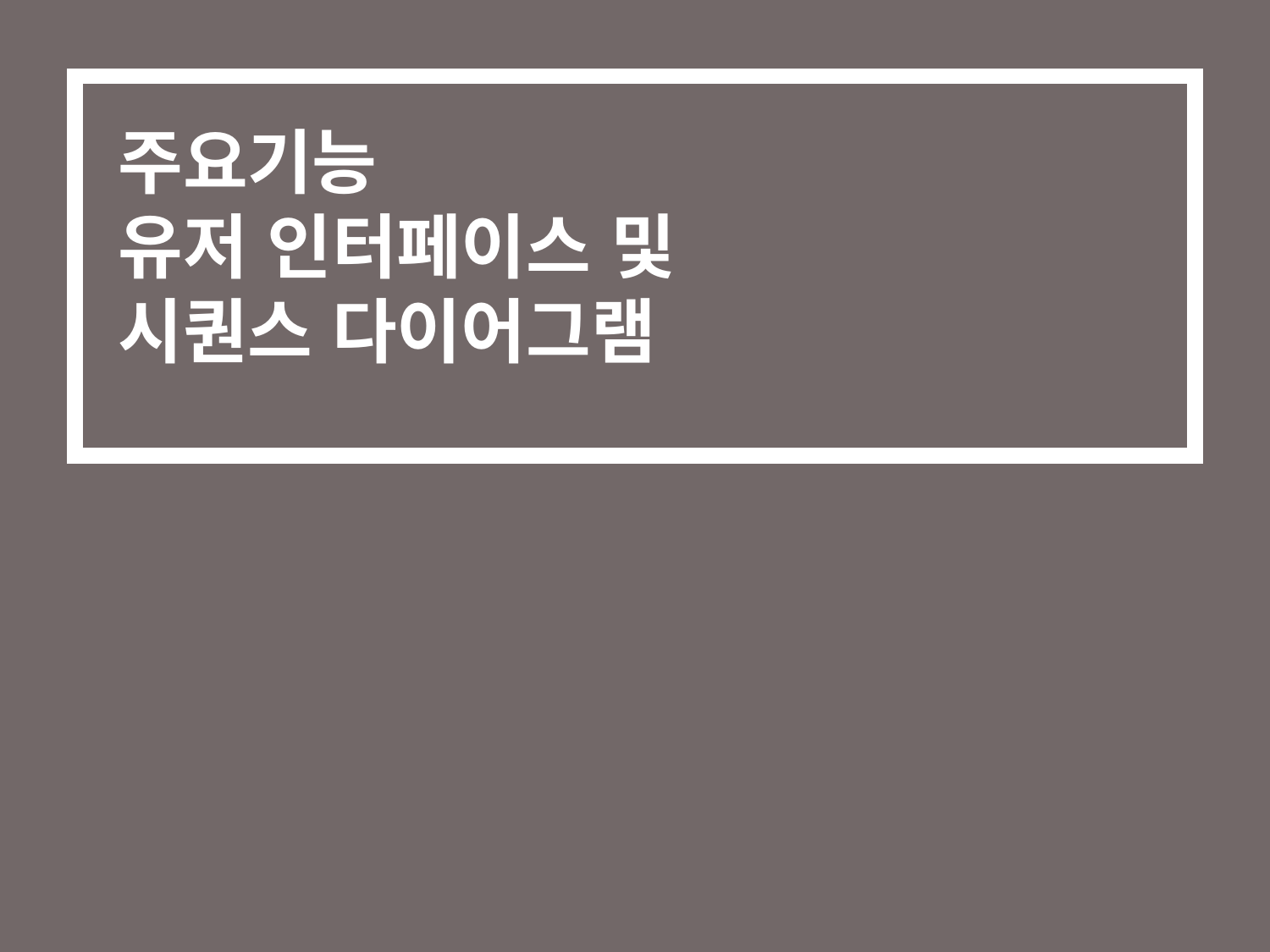

# 주요기능 유저 인터페이스 및 시퀀스 다이어그램